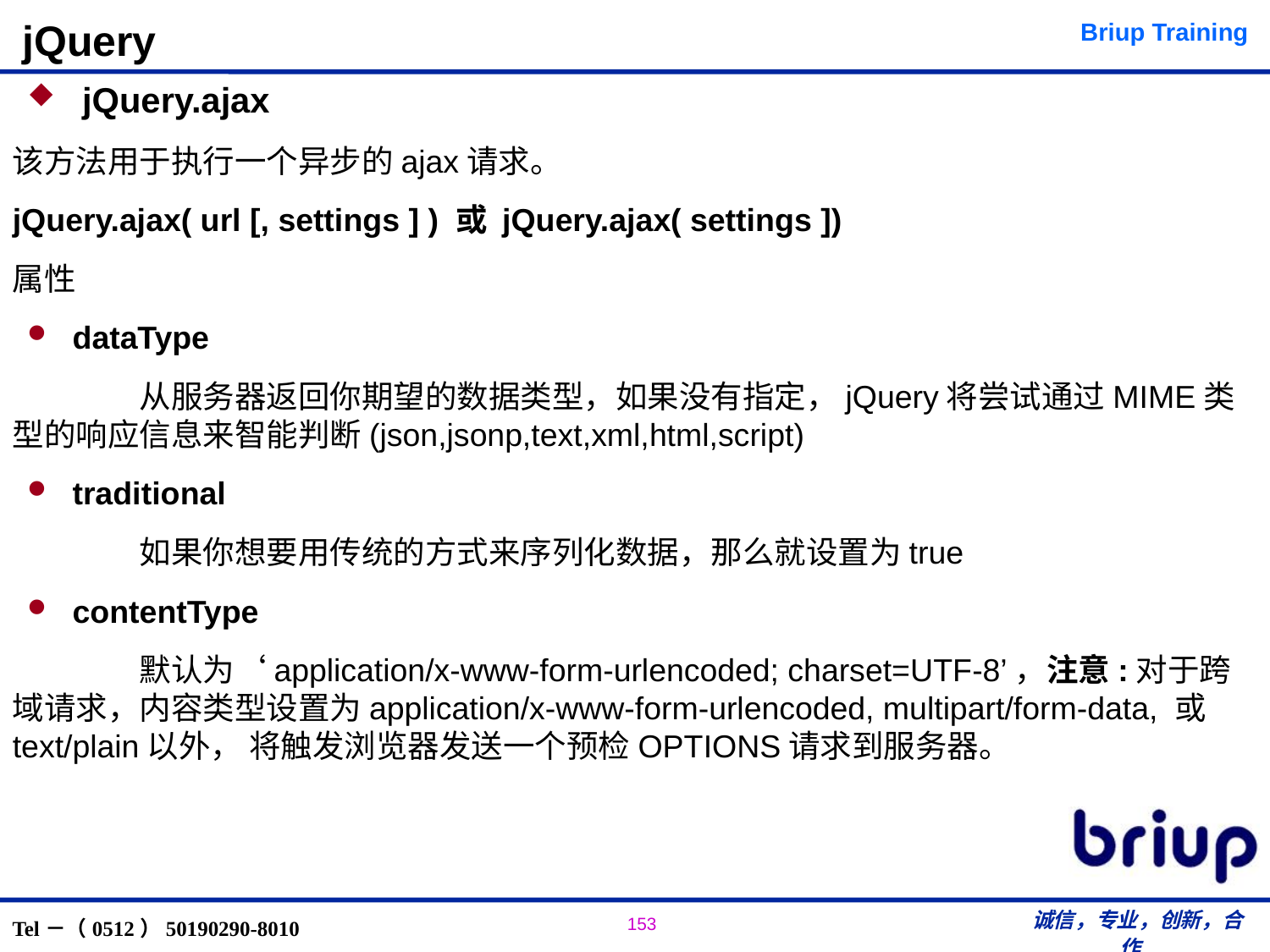

# jQuery
 jQuery.ajax
该方法用于执行一个异步的ajax请求。
jQuery.ajax( url [, settings ] ) 或 jQuery.ajax( settings ])
属性
dataType
	从服务器返回你期望的数据类型，如果没有指定，jQuery将尝试通过MIME类型的响应信息来智能判断(json,jsonp,text,xml,html,script)
traditional
	如果你想要用传统的方式来序列化数据，那么就设置为true
contentType
	默认为‘application/x-www-form-urlencoded; charset=UTF-8’，注意:对于跨域请求，内容类型设置为application/x-www-form-urlencoded, multipart/form-data, 或 text/plain以外， 将触发浏览器发送一个预检OPTIONS请求到服务器。